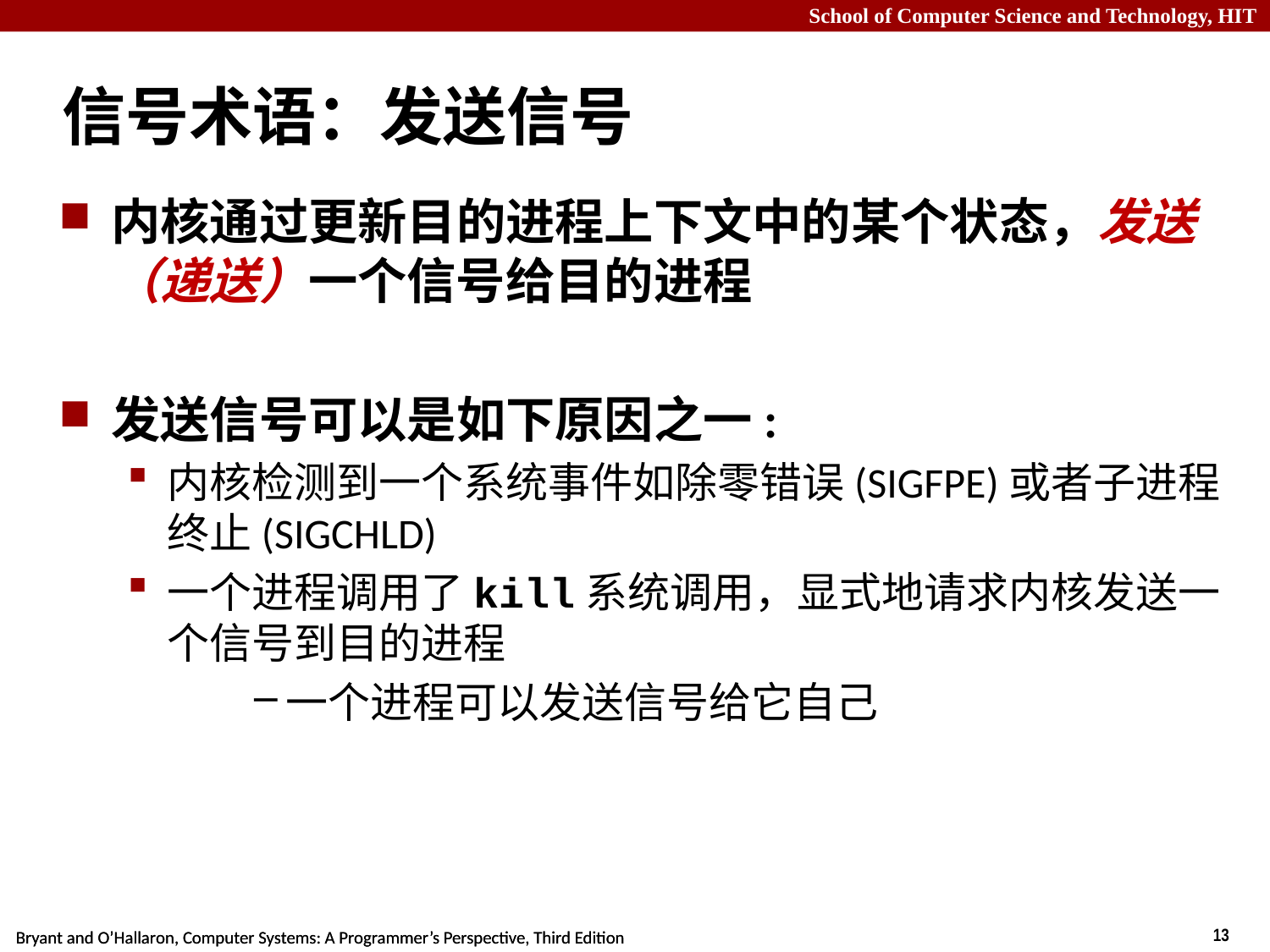

# 信号术语：发送信号
内核通过更新目的进程上下文中的某个状态，发送（递送）一个信号给目的进程

发送信号可以是如下原因之一:
内核检测到一个系统事件如除零错误(SIGFPE)或者子进程终止(SIGCHLD)
一个进程调用了kill系统调用，显式地请求内核发送一个信号到目的进程
一个进程可以发送信号给它自己